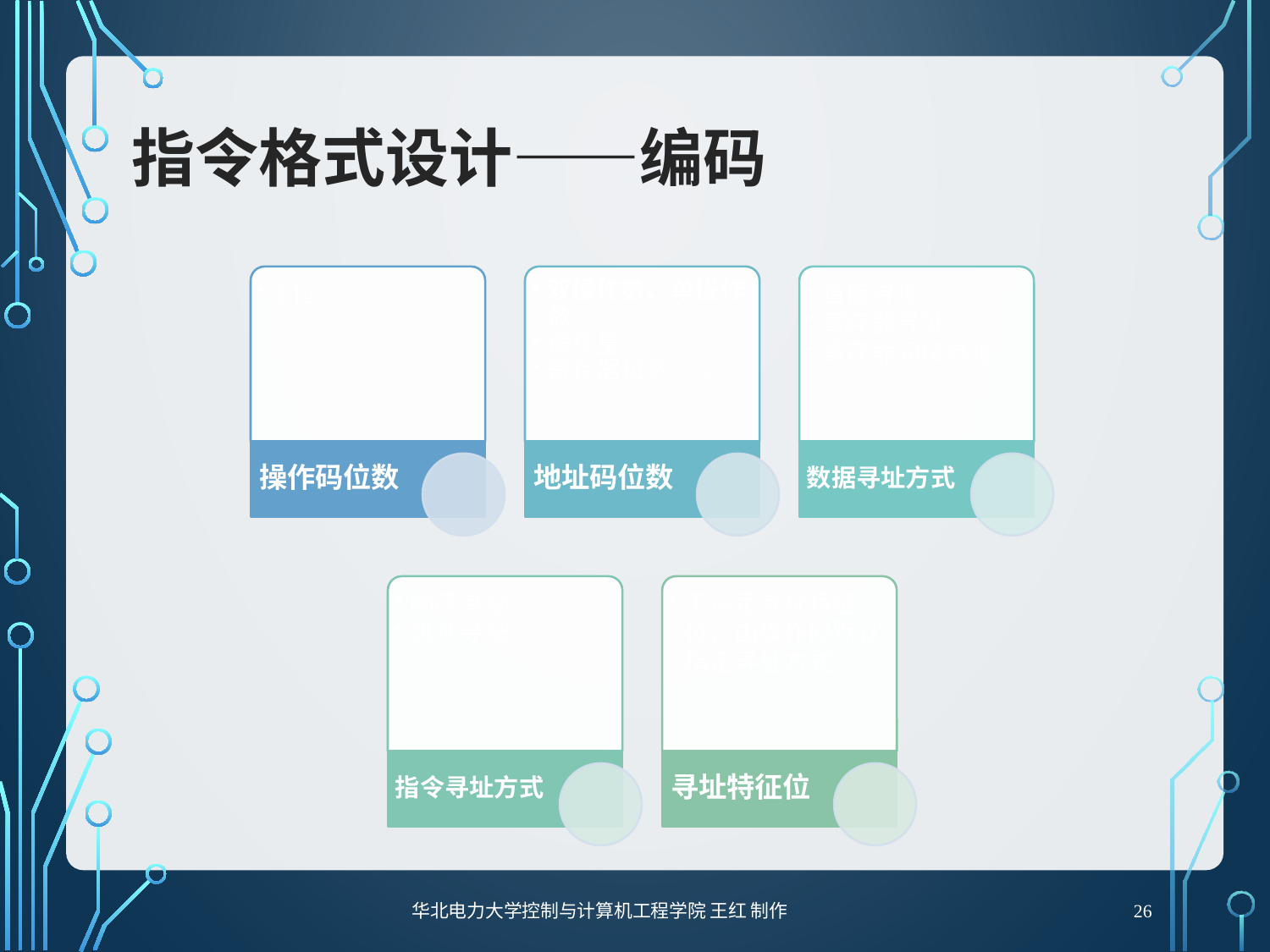

# 指令格式设计——编码
3位
操作码位数
双操作数、单操作数
偏移量
寄存器位数：2
地址码位数
直接寻址
寄存器寻址
寄存器间接寻址
数据寻址方式
顺序寻址
跳跃寻址
指令寻址方式
不设定寻址特征位，由操作码默认指定寻址方式
寻址特征位
26
华北电力大学控制与计算机工程学院 王红 制作